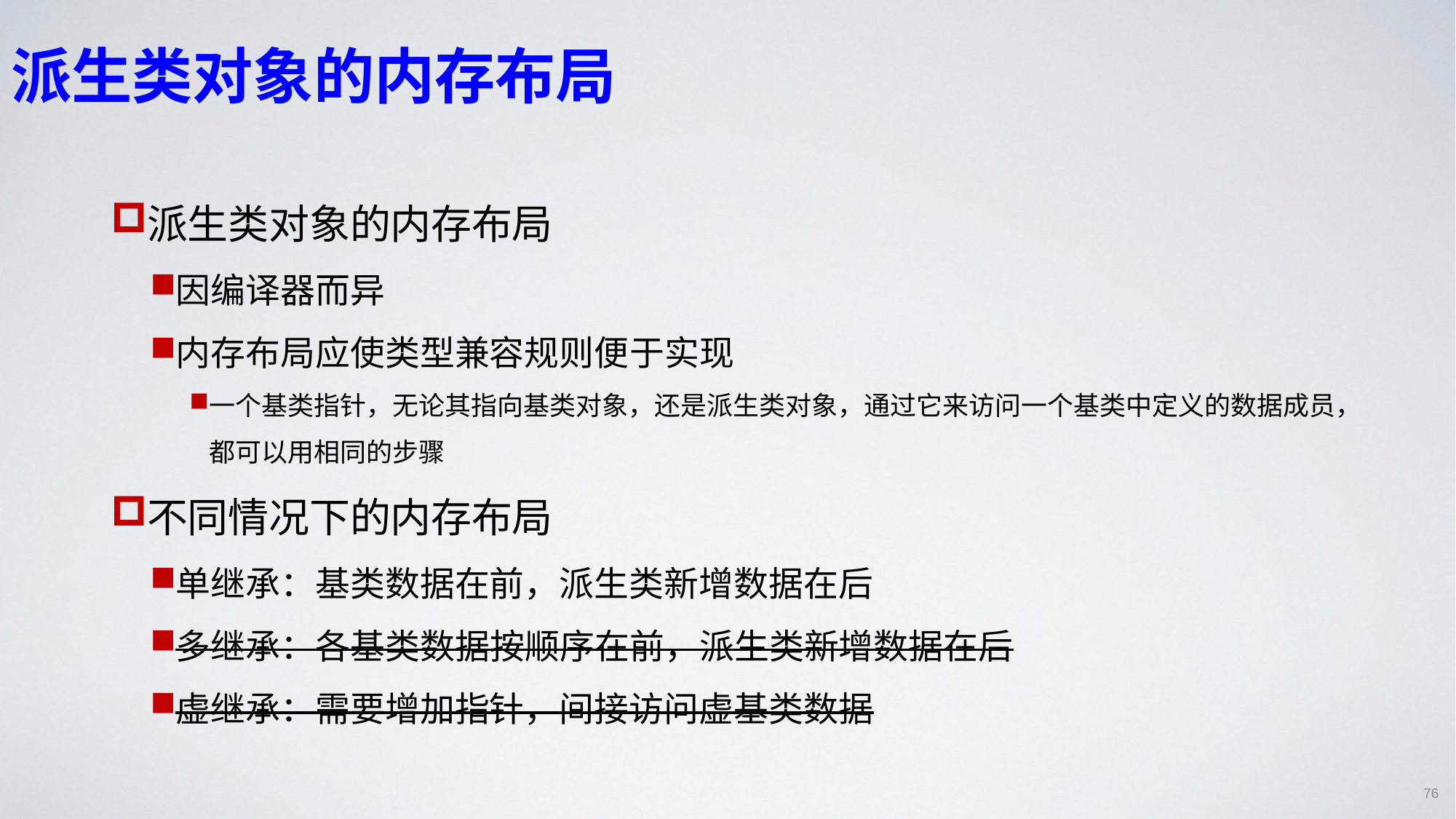

# 派生类对象的内存布局
派生类对象的内存布局
因编译器而异
内存布局应使类型兼容规则便于实现
一个基类指针，无论其指向基类对象，还是派生类对象，通过它来访问一个基类中定义的数据成员，都可以用相同的步骤
不同情况下的内存布局
单继承：基类数据在前，派生类新增数据在后
多继承：各基类数据按顺序在前，派生类新增数据在后
虚继承：需要增加指针，间接访问虚基类数据
76